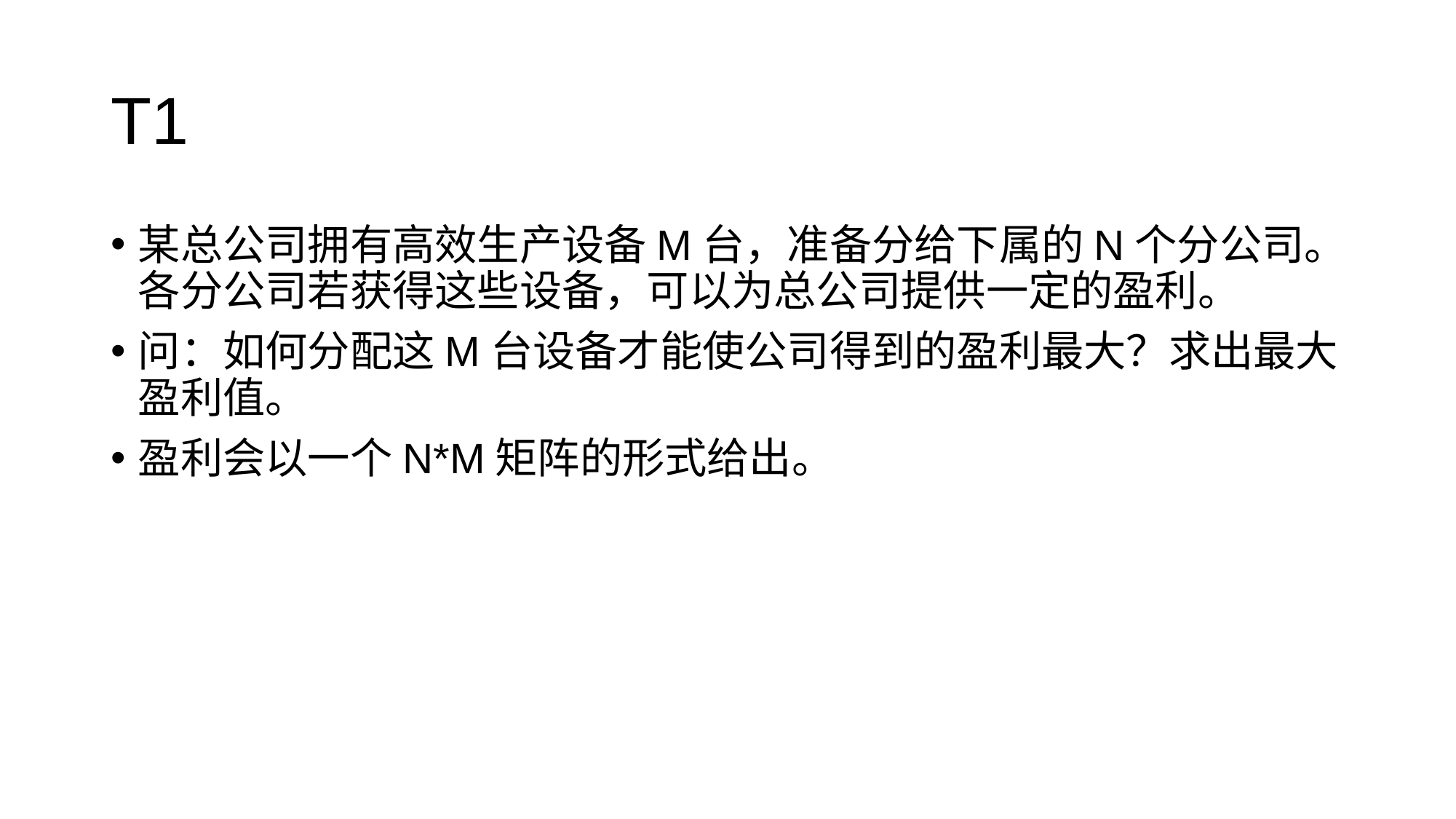

# T1
某总公司拥有高效生产设备M台，准备分给下属的N个分公司。各分公司若获得这些设备，可以为总公司提供一定的盈利。
问：如何分配这M台设备才能使公司得到的盈利最大？求出最大盈利值。
盈利会以一个N*M矩阵的形式给出。